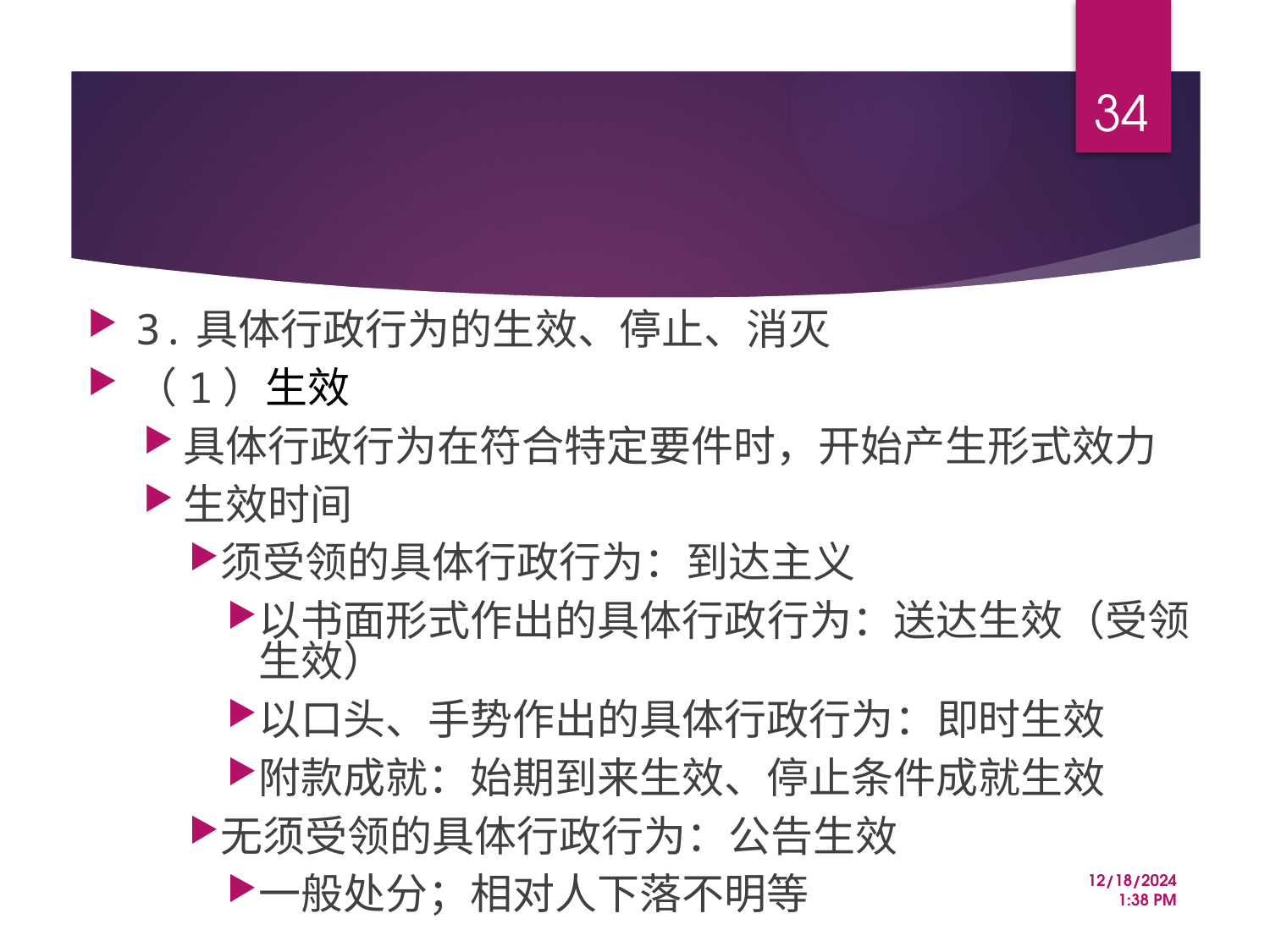

34
#
3.具体行政行为的生效、停止、消灭
（1）生效
具体行政行为在符合特定要件时，开始产生形式效力
生效时间
须受领的具体行政行为：到达主义
以书面形式作出的具体行政行为：送达生效（受领生效）
以口头、手势作出的具体行政行为：即时生效
附款成就：始期到来生效、停止条件成就生效
无须受领的具体行政行为：公告生效
一般处分；相对人下落不明等

12/18/2024 1:38 PM